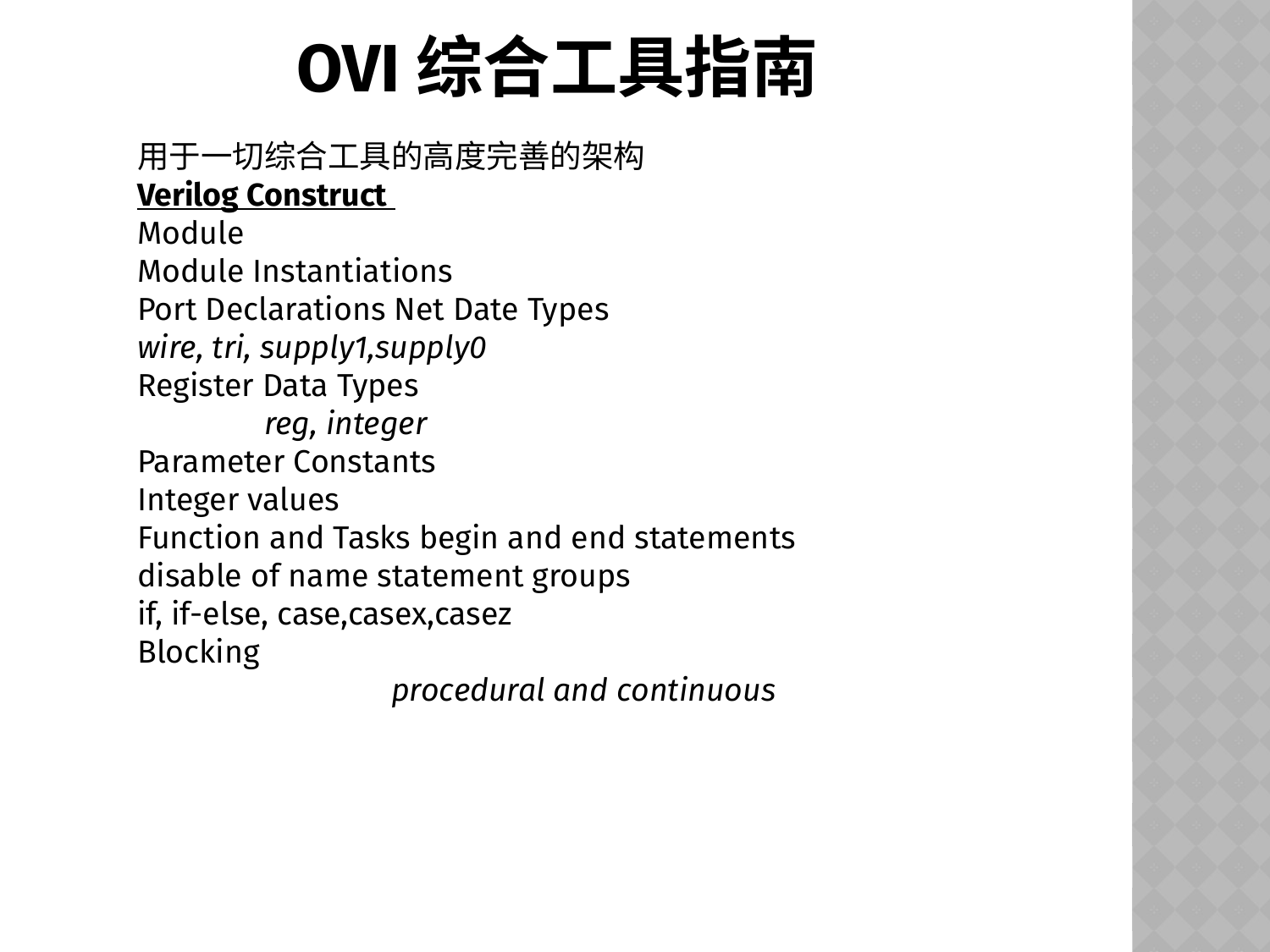

# Ovi综合工具指南
用于一切综合工具的高度完善的架构
Verilog Construct
Module
Module Instantiations
Port Declarations Net Date Types
wire, tri, supply1,supply0
Register Data Types
	reg, integer
Parameter Constants
Integer values
Function and Tasks begin and end statements
disable of name statement groups
if, if-else, case,casex,casez
Blocking
		procedural and continuous